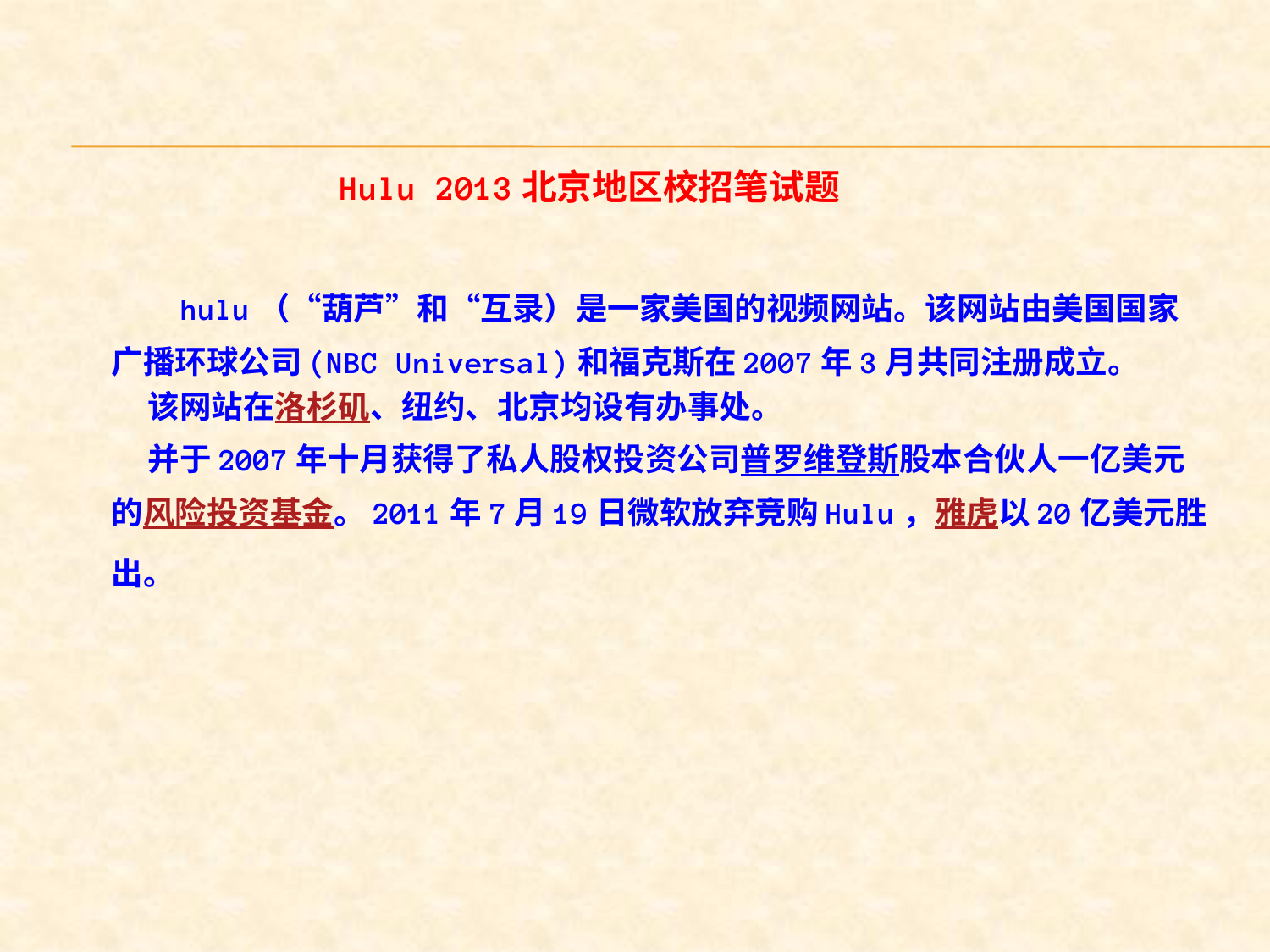

Hulu 2013北京地区校招笔试题
    hulu（“葫芦”和“互录）是一家美国的视频网站。该网站由美国国家广播环球公司(NBC Universal)和福克斯在2007年3月共同注册成立。
    该网站在洛杉矶、纽约、北京均设有办事处。
    并于2007年十月获得了私人股权投资公司普罗维登斯股本合伙人一亿美元的风险投资基金。2011年7月19日微软放弃竞购Hulu，雅虎以20亿美元胜出。